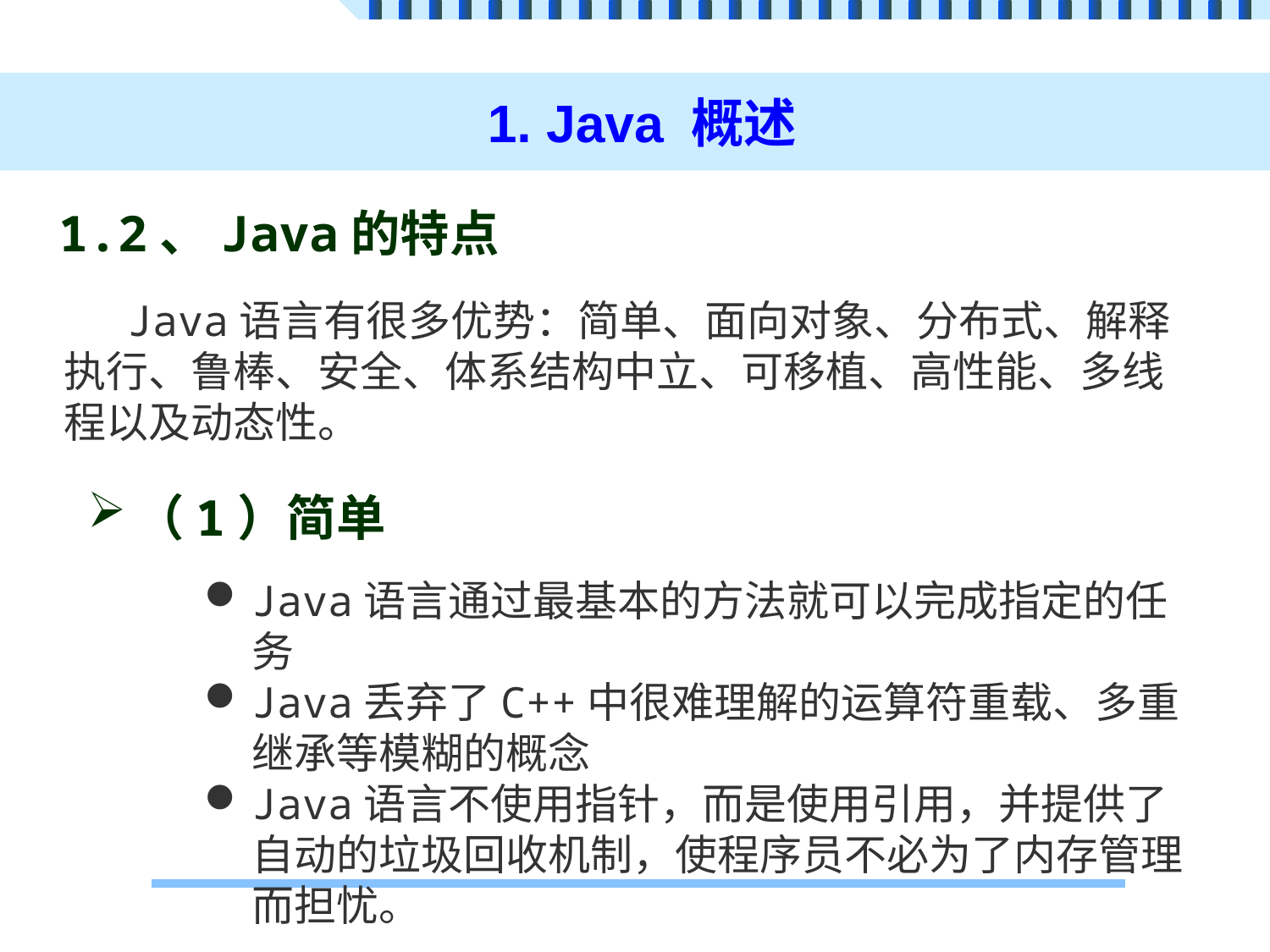

# 1. Java 概述
1.2、Java的特点
Java语言有很多优势：简单、面向对象、分布式、解释执行、鲁棒、安全、体系结构中立、可移植、高性能、多线程以及动态性。
（1）简单
Java语言通过最基本的方法就可以完成指定的任务
Java丢弃了C++中很难理解的运算符重载、多重继承等模糊的概念
Java语言不使用指针，而是使用引用，并提供了自动的垃圾回收机制，使程序员不必为了内存管理而担忧。